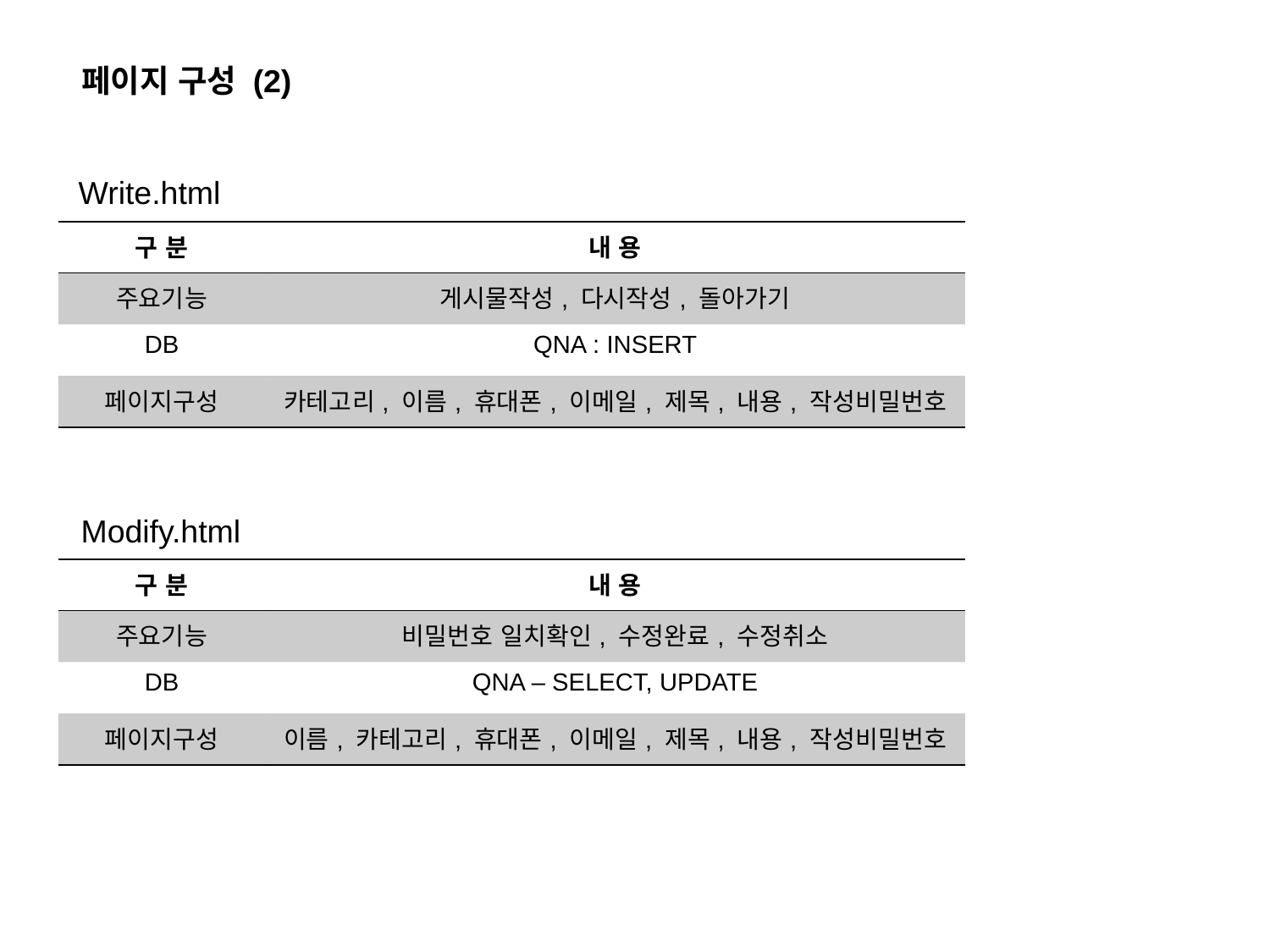

페이지 구성 (2)
Write.html
| 구 분 | 내 용 |
| --- | --- |
| 주요기능 | 게시물작성, 다시작성, 돌아가기 |
| DB | QNA : INSERT |
| 페이지구성 | 카테고리, 이름, 휴대폰, 이메일, 제목, 내용, 작성비밀번호 |
Modify.html
| 구 분 | 내 용 |
| --- | --- |
| 주요기능 | 비밀번호 일치확인, 수정완료, 수정취소 |
| DB | QNA – SELECT, UPDATE |
| 페이지구성 | 이름, 카테고리, 휴대폰, 이메일, 제목, 내용, 작성비밀번호 |